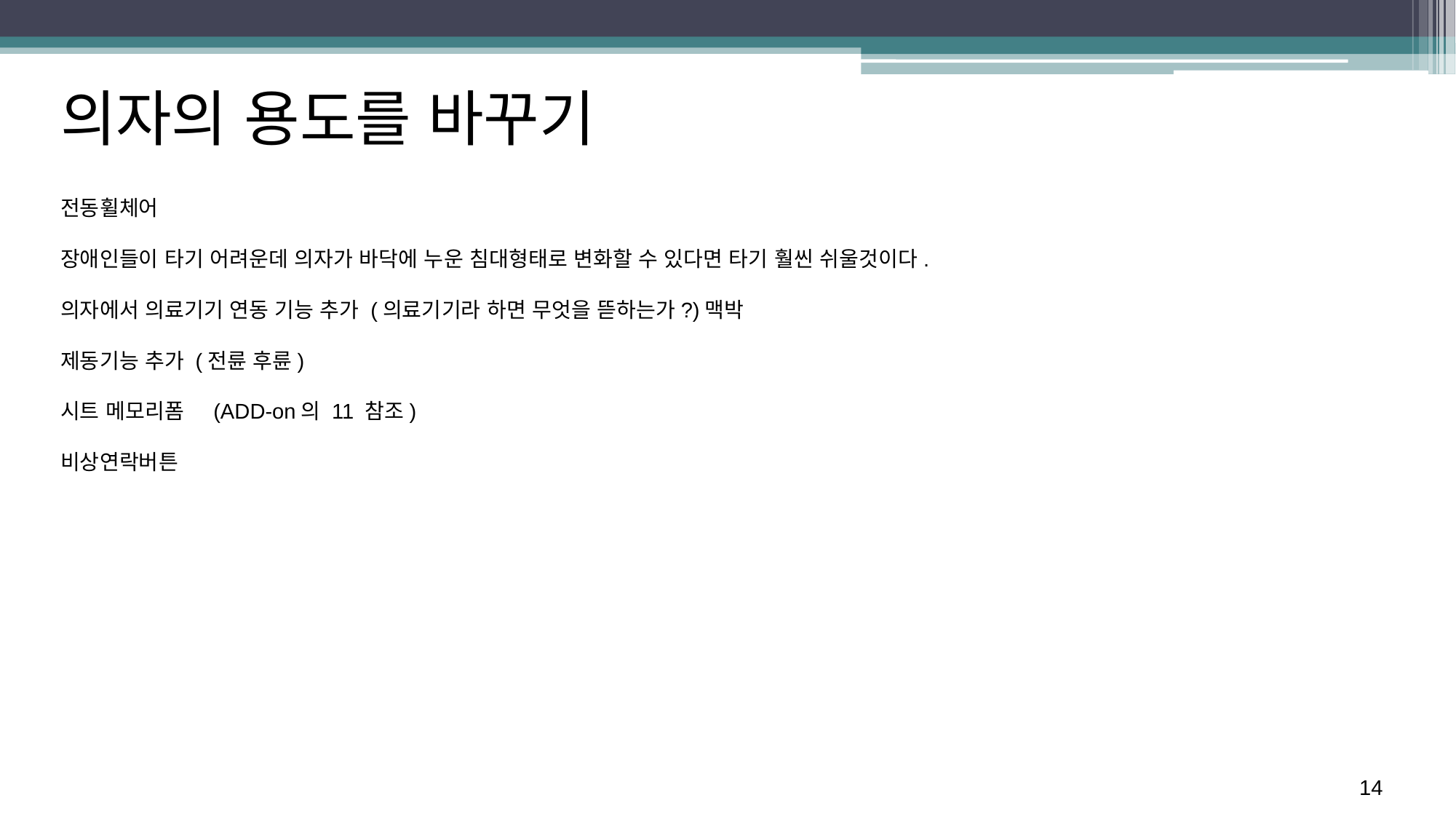

# 의자의 용도를 바꾸기
전동휠체어

장애인들이 타기 어려운데 의자가 바닥에 누운 침대형태로 변화할 수 있다면 타기 훨씬 쉬울것이다.

의자에서 의료기기 연동 기능 추가 (의료기기라 하면 무엇을 뜯하는가?)맥박

제동기능 추가 (전륜 후륜)

시트 메모리폼    (ADD-on의 11 참조)

비상연락버튼

14